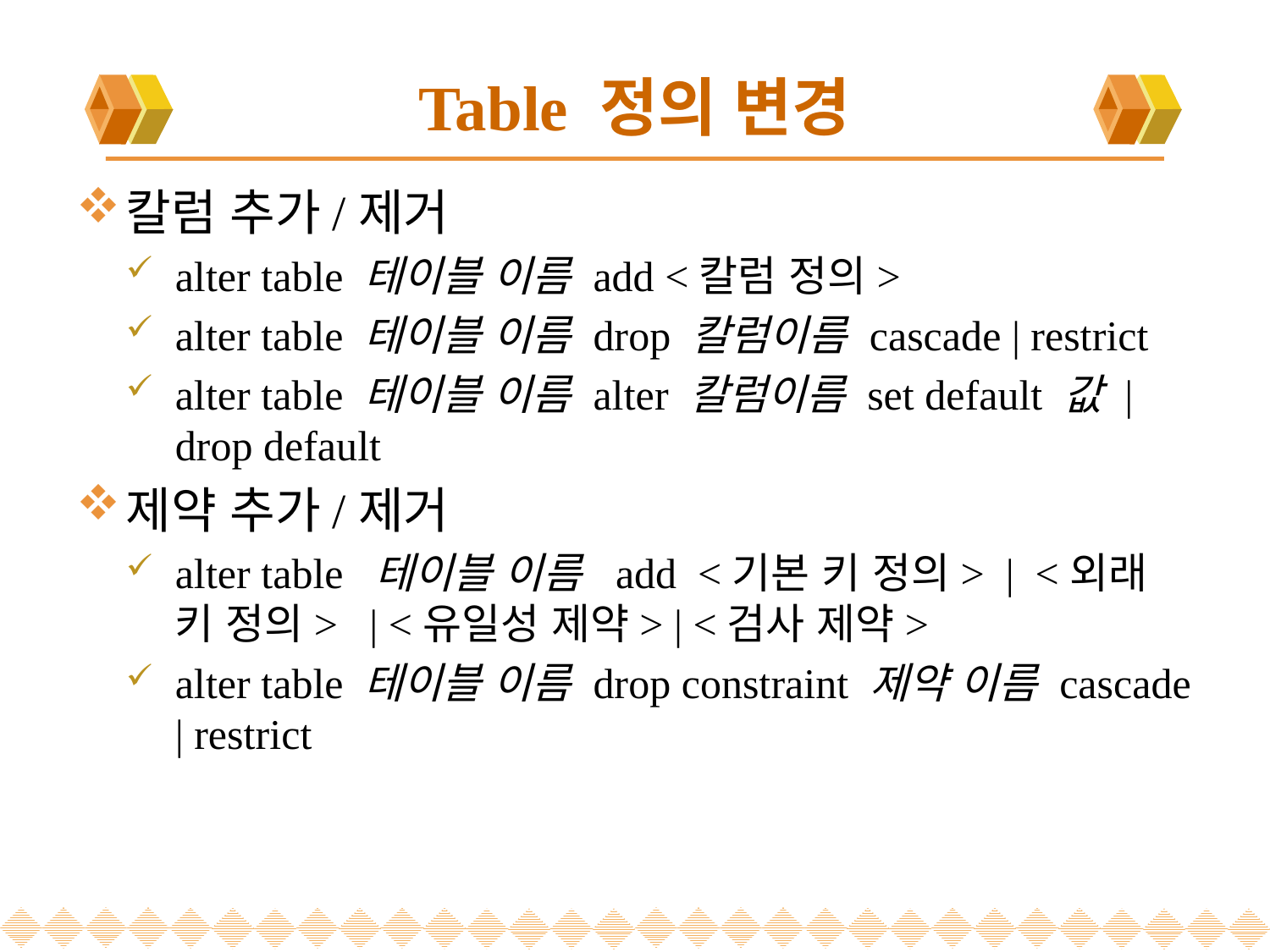

# Table 정의 변경
칼럼 추가/제거
alter table 테이블 이름 add <칼럼 정의>
alter table 테이블 이름 drop 칼럼이름 cascade | restrict
alter table 테이블 이름 alter 칼럼이름 set default 값 | drop default
제약 추가/제거
alter table  테이블 이름  add  <기본 키 정의>  |  <외래 키 정의>   | <유일성 제약> | <검사 제약>
alter table 테이블 이름 drop constraint 제약 이름 cascade | restrict